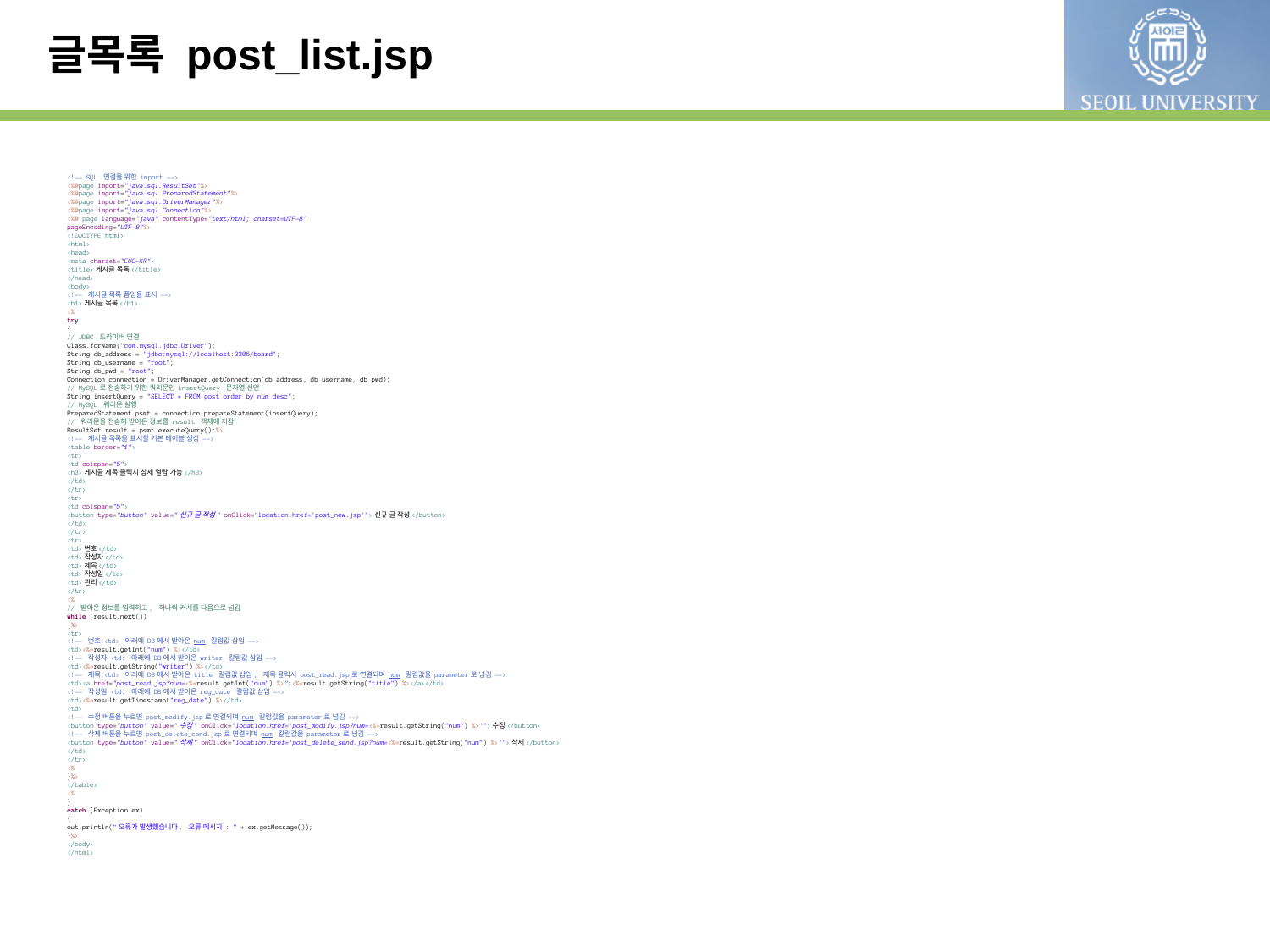

# 글목록 post_list.jsp
<!-- SQL 연결을 위한 import -->
<%@page import="java.sql.ResultSet"%>
<%@page import="java.sql.PreparedStatement"%>
<%@page import="java.sql.DriverManager"%>
<%@page import="java.sql.Connection"%>
<%@ page language="java" contentType="text/html; charset=UTF-8"
pageEncoding="UTF-8"%>
<!DOCTYPE html>
<html>
<head>
<meta charset="EUC-KR">
<title>게시글 목록</title>
</head>
<body>
<!-- 게시글 목록 폼임을 표시 -->
<h1>게시글 목록</h1>
<%
try
{
// JDBC 드라이버 연결
Class.forName("com.mysql.jdbc.Driver");
String db_address = "jdbc:mysql://localhost:3306/board";
String db_username = "root";
String db_pwd = "root";
Connection connection = DriverManager.getConnection(db_address, db_username, db_pwd);
// MySQL로 전송하기 위한 쿼리문인 insertQuery 문자열 선언
String insertQuery = "SELECT * FROM post order by num desc";
// MySQL 쿼리문 실행
PreparedStatement psmt = connection.prepareStatement(insertQuery);
// 쿼리문을 전송해 받아온 정보를 result 객체에 저장
ResultSet result = psmt.executeQuery();%>
<!-- 게시글 목록을 표시할 기본 테이블 생성 -->
<table border="1">
<tr>
<td colspan="5">
<h3>게시글 제목 클릭시 상세 열람 가능</h3>
</td>
</tr>
<tr>
<td colspan="5">
<button type="button" value="신규 글 작성" onClick="location.href='post_new.jsp'">신규 글 작성</button>
</td>
</tr>
<tr>
<td>번호</td>
<td>작성자</td>
<td>제목</td>
<td>작성일</td>
<td>관리</td>
</tr>
<%
// 받아온 정보를 입력하고, 하나씩 커서를 다음으로 넘김
while (result.next())
{%>
<tr>
<!-- 번호 <td> 아래에 DB에서 받아온 num 칼럼값 삽입 -->
<td><%=result.getInt("num") %></td>
<!-- 작성자 <td> 아래에 DB에서 받아온 writer 칼럼값 삽입 -->
<td><%=result.getString("writer") %></td>
<!-- 제목 <td> 아래에 DB에서 받아온 title 칼럼값 삽입, 제목 클릭시 post_read.jsp로 연결되며 num 칼럼값을 parameter로 넘김 -->
<td><a href="post_read.jsp?num=<%=result.getInt("num") %>"><%=result.getString("title") %></a></td>
<!-- 작성일 <td> 아래에 DB에서 받아온 reg_date 칼럼값 삽입 -->
<td><%=result.getTimestamp("reg_date") %></td>
<td>
<!-- 수정 버튼을 누르면 post_modify.jsp로 연결되며 num 칼럼값을 parameter로 넘김 -->
<button type="button" value="수정" onClick="location.href='post_modify.jsp?num=<%=result.getString("num") %>'">수정</button>
<!-- 삭제 버튼을 누르면 post_delete_send.jsp로 연결되며 num 칼럼값을 parameter로 넘김 -->
<button type="button" value="삭제" onClick="location.href='post_delete_send.jsp?num=<%=result.getString("num") %>'">삭제</button>
</td>
</tr>
<%
}%>
</table>
<%
}
catch (Exception ex)
{
out.println("오류가 발생했습니다. 오류 메시지 : " + ex.getMessage());
}%>
</body>
</html>